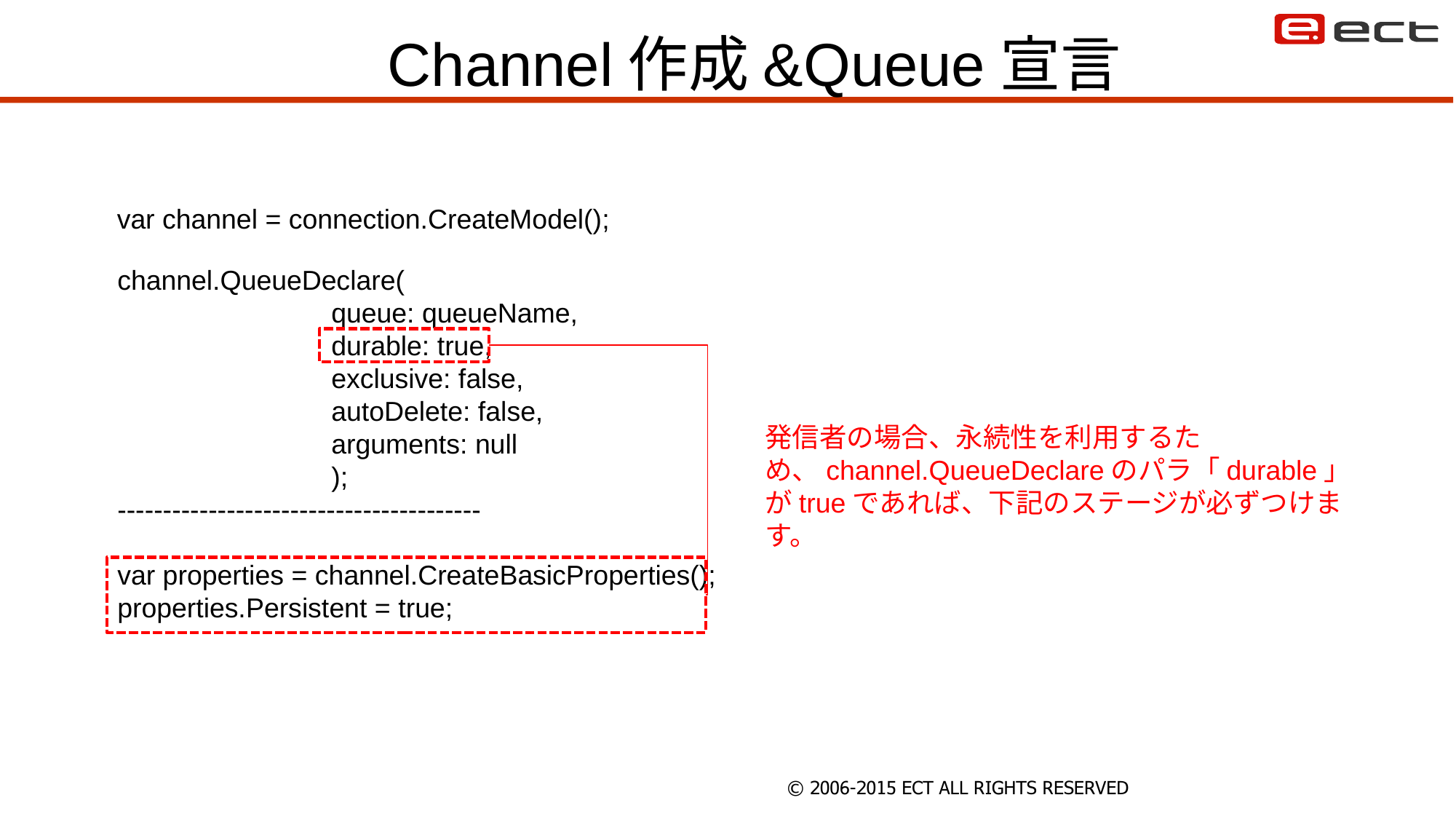

# Channel作成&Queue宣言
var channel = connection.CreateModel();
channel.QueueDeclare(
                            queue: queueName,
                            durable: true,
                            exclusive: false,
                            autoDelete: false,
                            arguments: null
                            );
----------------------------------------

var properties = channel.CreateBasicProperties();
properties.Persistent = true;

発信者の場合、永続性を利用するため、channel.QueueDeclareのパラ「durable」がtrueであれば、下記のステージが必ずつけます。